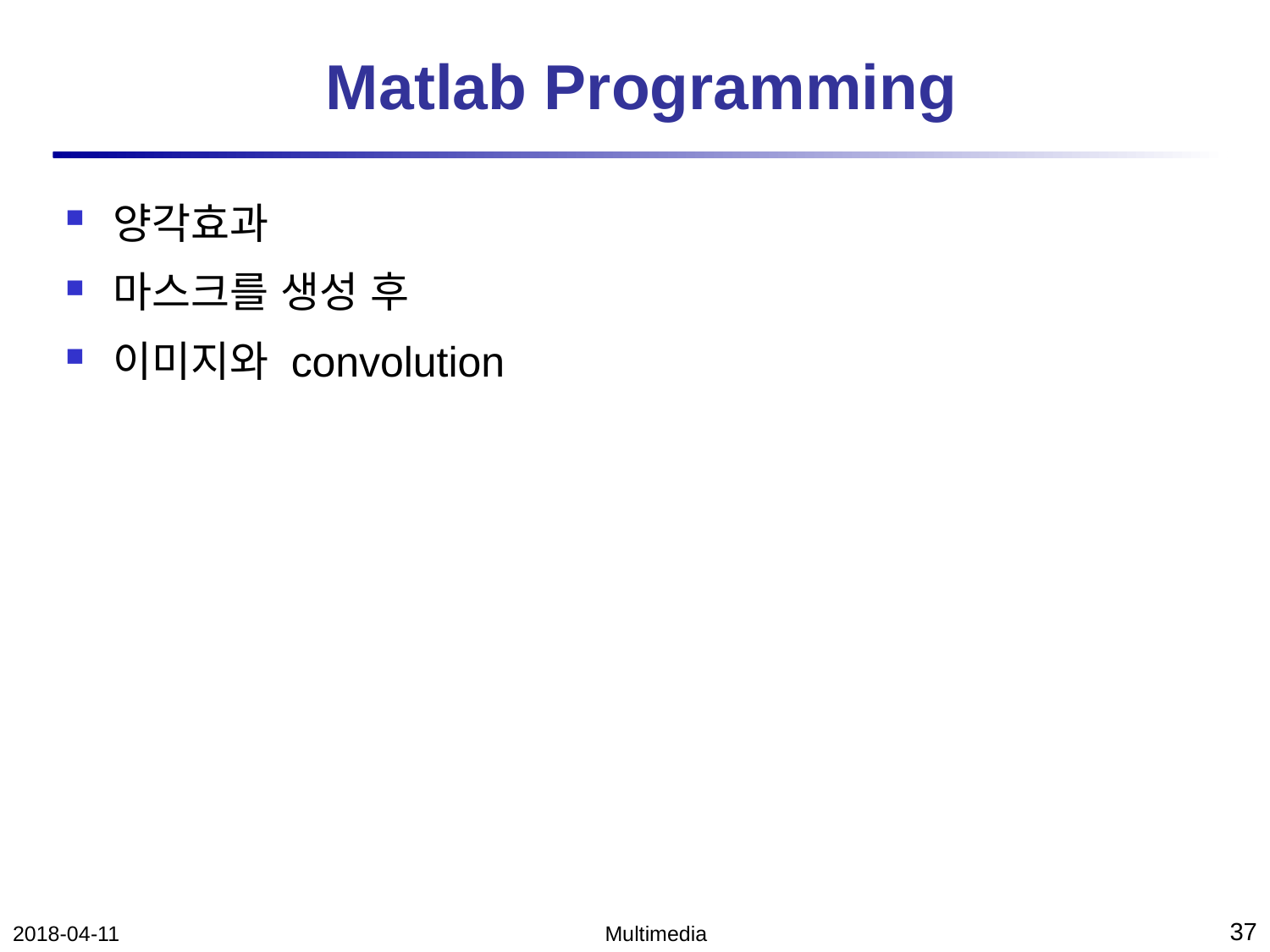

# Matlab Programming
양각효과
마스크를 생성 후
이미지와 convolution
2018-04-11
Multimedia
37